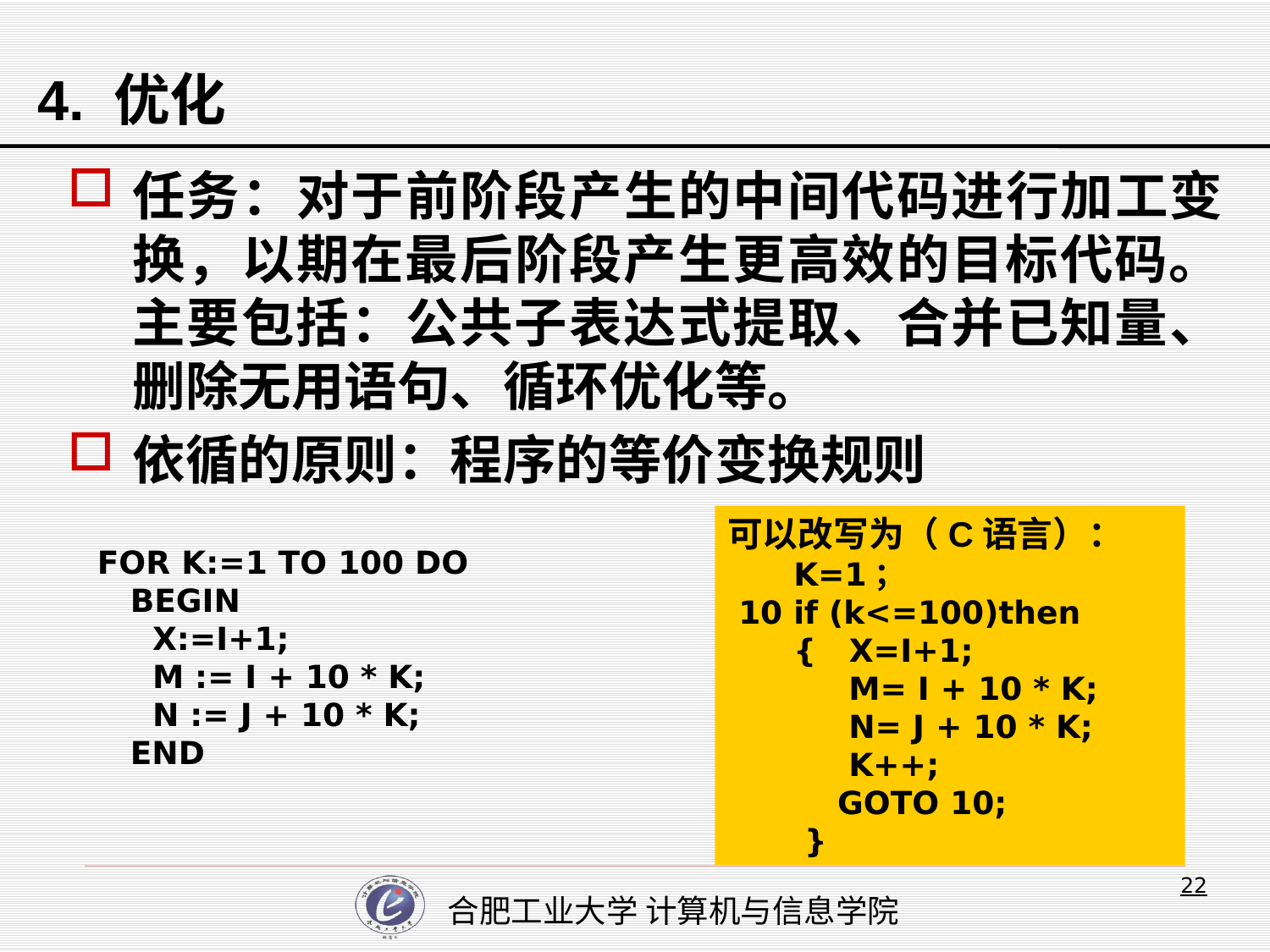

# 4. 优化

任务：对于前阶段产生的中间代码进行加工变换，以期在最后阶段产生更高效的目标代码。主要包括：公共子表达式提取、合并已知量、删除无用语句、循环优化等。
依循的原则：程序的等价变换规则
可以改写为（C语言）：
      K=1；
 10 if (k<=100)then
      {   X=I+1;
           M= I + 10 * K;
           N= J + 10 * K;
           K++;
          GOTO 10;
       }
FOR K:=1 TO 100 DO
   BEGIN
     X:=I+1;
     M := I + 10 * K;
     N := J + 10 * K;
   END
22